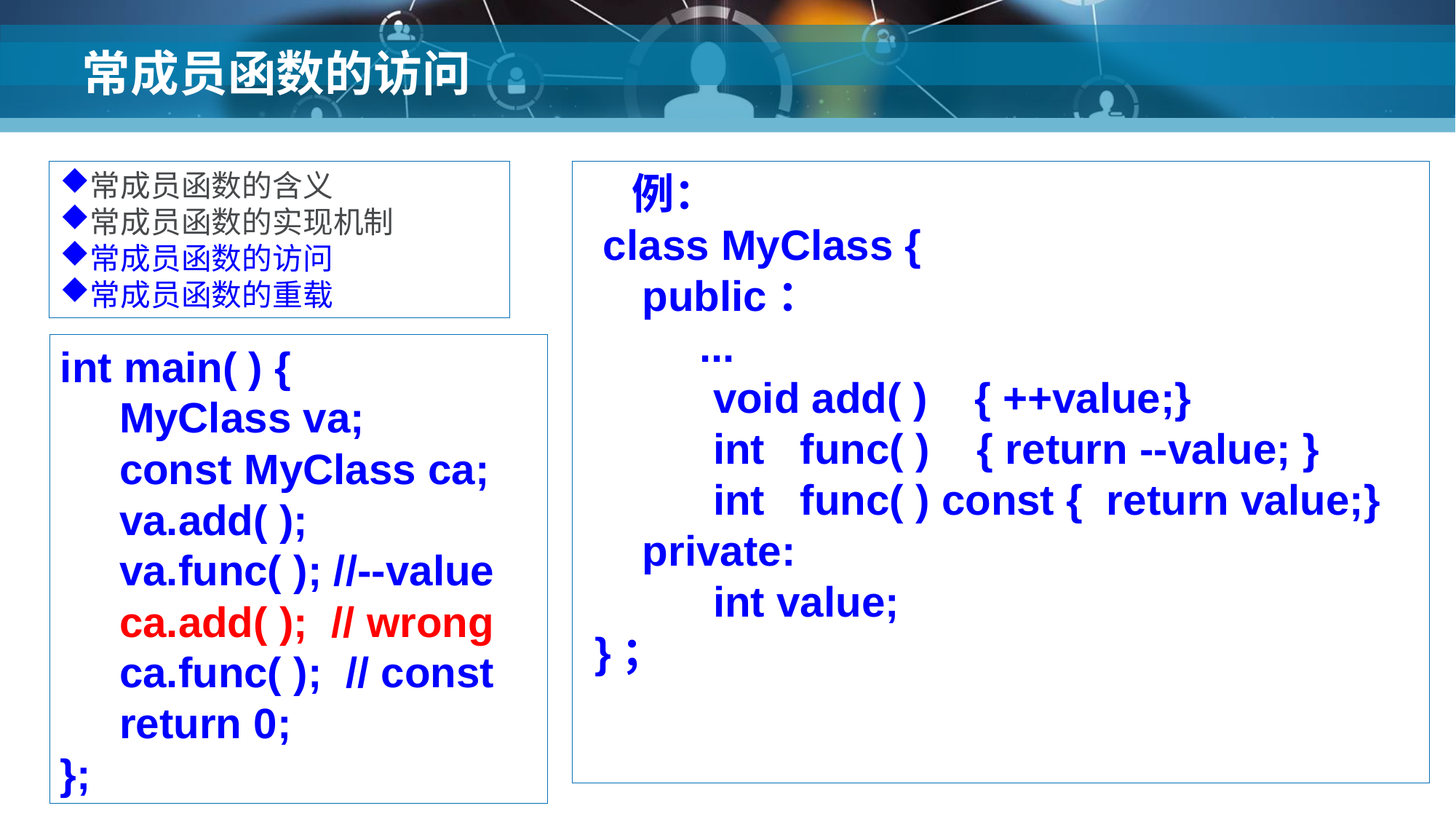

# 常成员函数的访问
常成员函数的含义
常成员函数的实现机制
常成员函数的访问
常成员函数的重载
    例：
 class MyClass {
     public：
           ...
           void add( )    { ++value;}
           int   func( )    { return --value; }
           int   func( ) const {  return value;}
     private:
           int value;
 }；

int main( ) {
     MyClass va;
     const MyClass ca;
     va.add( );
     va.func( ); //--value
     ca.add( );  // wrong
     ca.func( );  // const
     return 0;
};